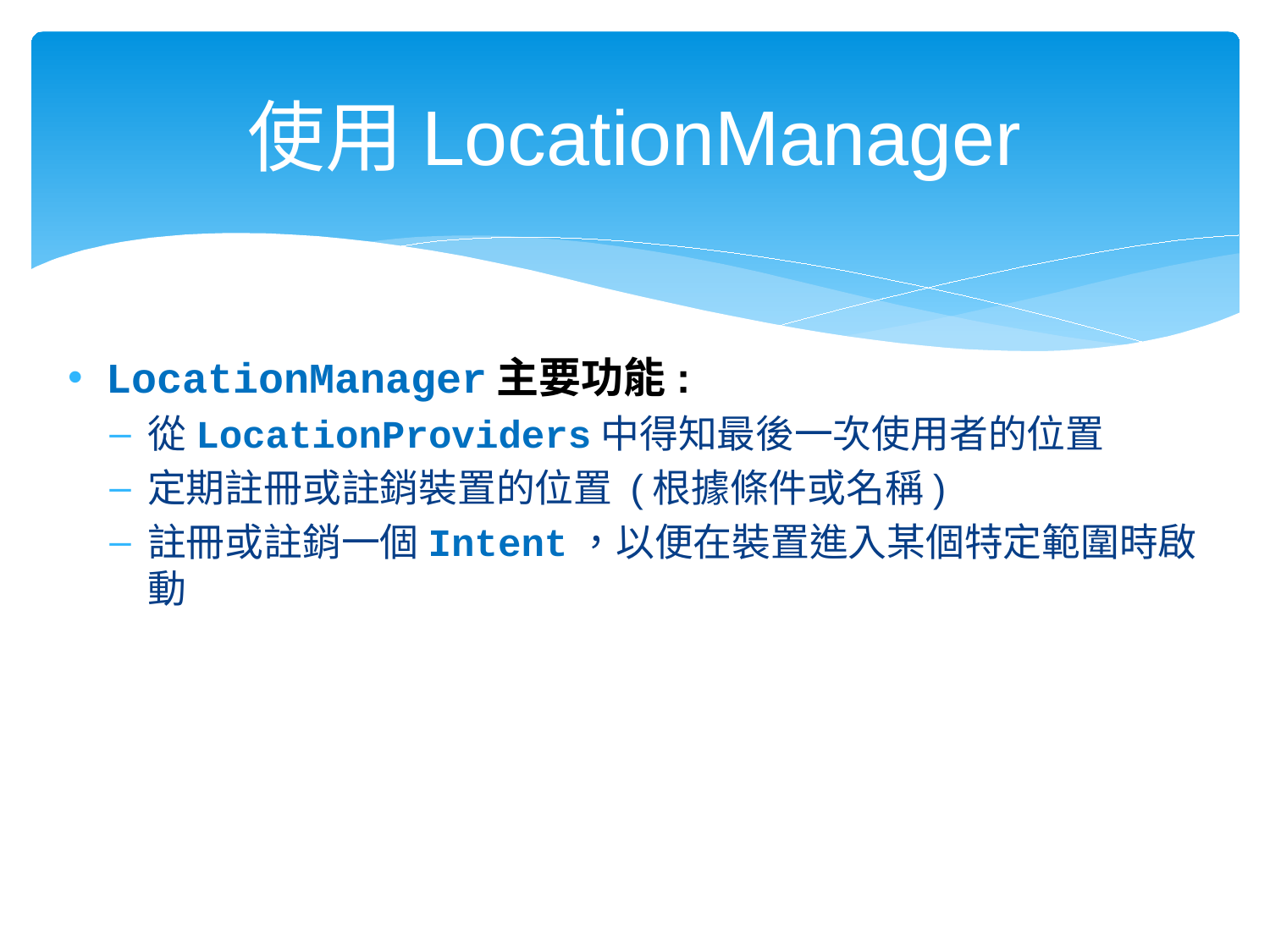

# 使用LocationManager
LocationManager主要功能:
從LocationProviders中得知最後一次使用者的位置
定期註冊或註銷裝置的位置 (根據條件或名稱)
註冊或註銷一個Intent，以便在裝置進入某個特定範圍時啟動